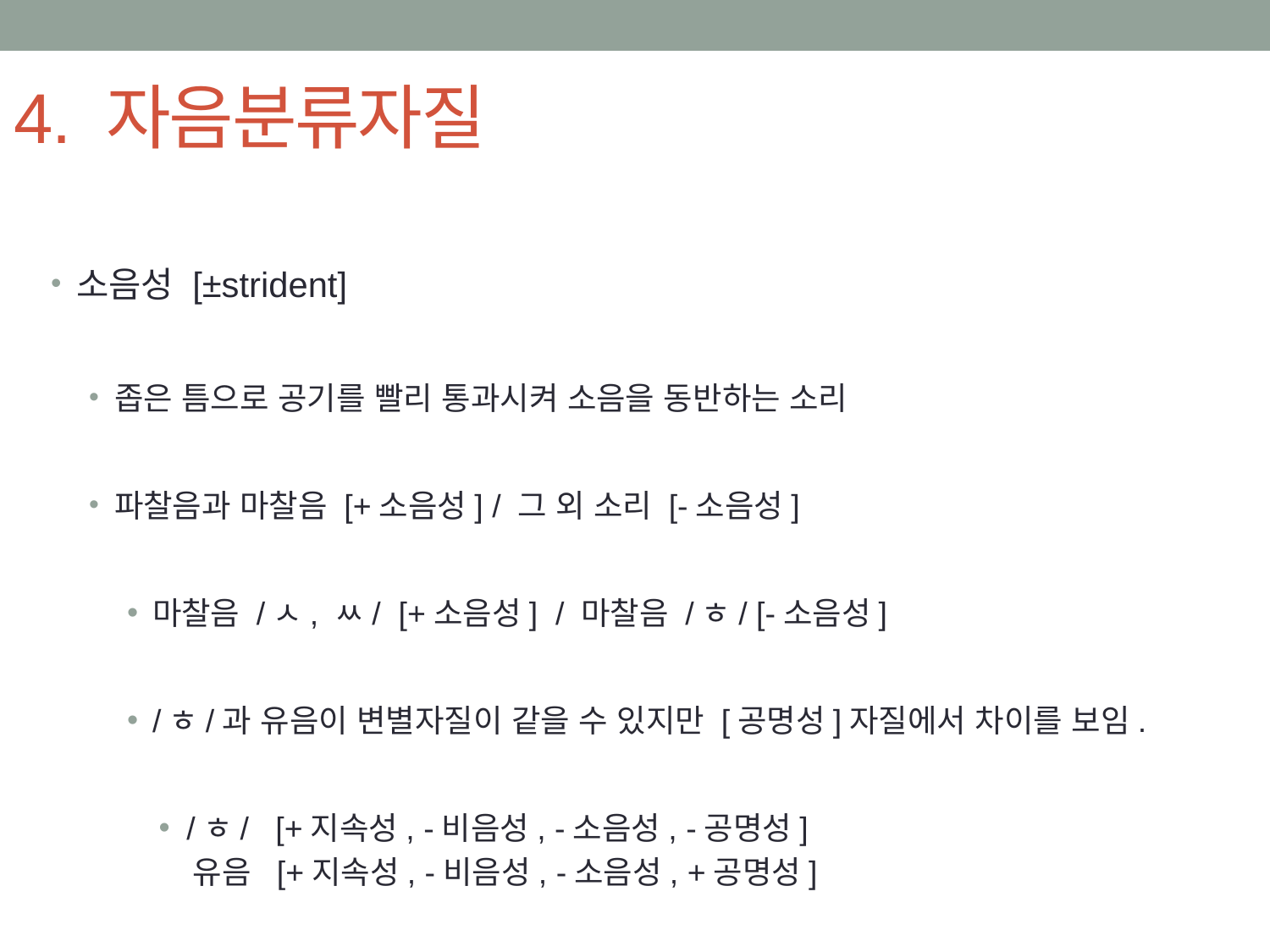

# 4. 자음분류자질

소음성 [±strident]

좁은 틈으로 공기를 빨리 통과시켜 소음을 동반하는 소리

파찰음과 마찰음 [+소음성] / 그 외 소리 [-소음성]

마찰음 /ㅅ, ㅆ/  [+소음성]  / 마찰음 /ㅎ/ [-소음성]

/ㅎ/과 유음이 변별자질이 같을 수 있지만 [공명성]자질에서 차이를 보임.

 /ㅎ/   [+지속성, -비음성, -소음성, -공명성]
   유음  [+지속성, -비음성, -소음성, +공명성]